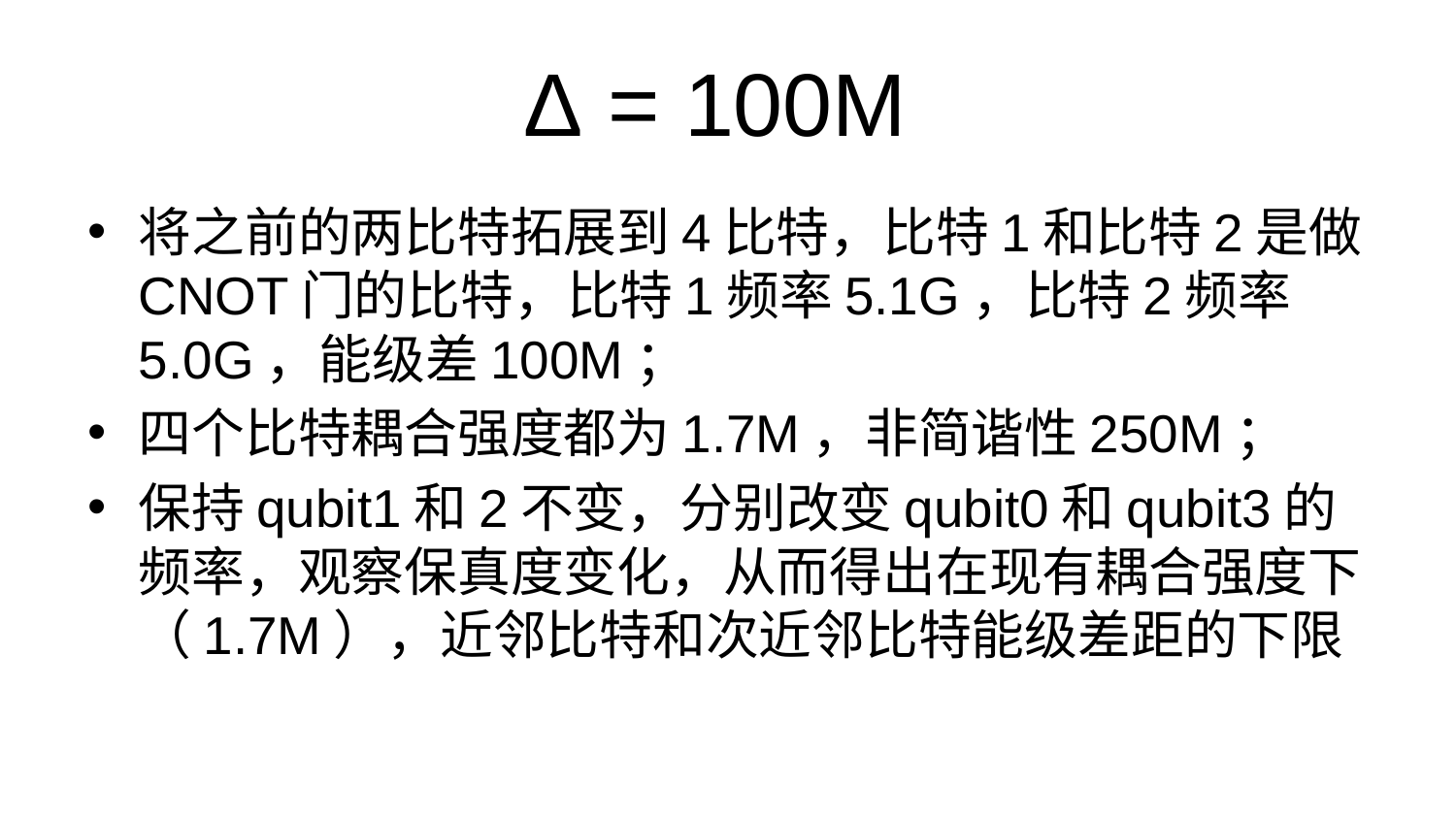

# Δ = 100M
将之前的两比特拓展到4比特，比特1和比特2是做CNOT门的比特，比特1频率5.1G，比特2频率5.0G，能级差100M；
四个比特耦合强度都为1.7M，非简谐性250M；
保持qubit1和2不变，分别改变qubit0和qubit3的频率，观察保真度变化，从而得出在现有耦合强度下（1.7M），近邻比特和次近邻比特能级差距的下限